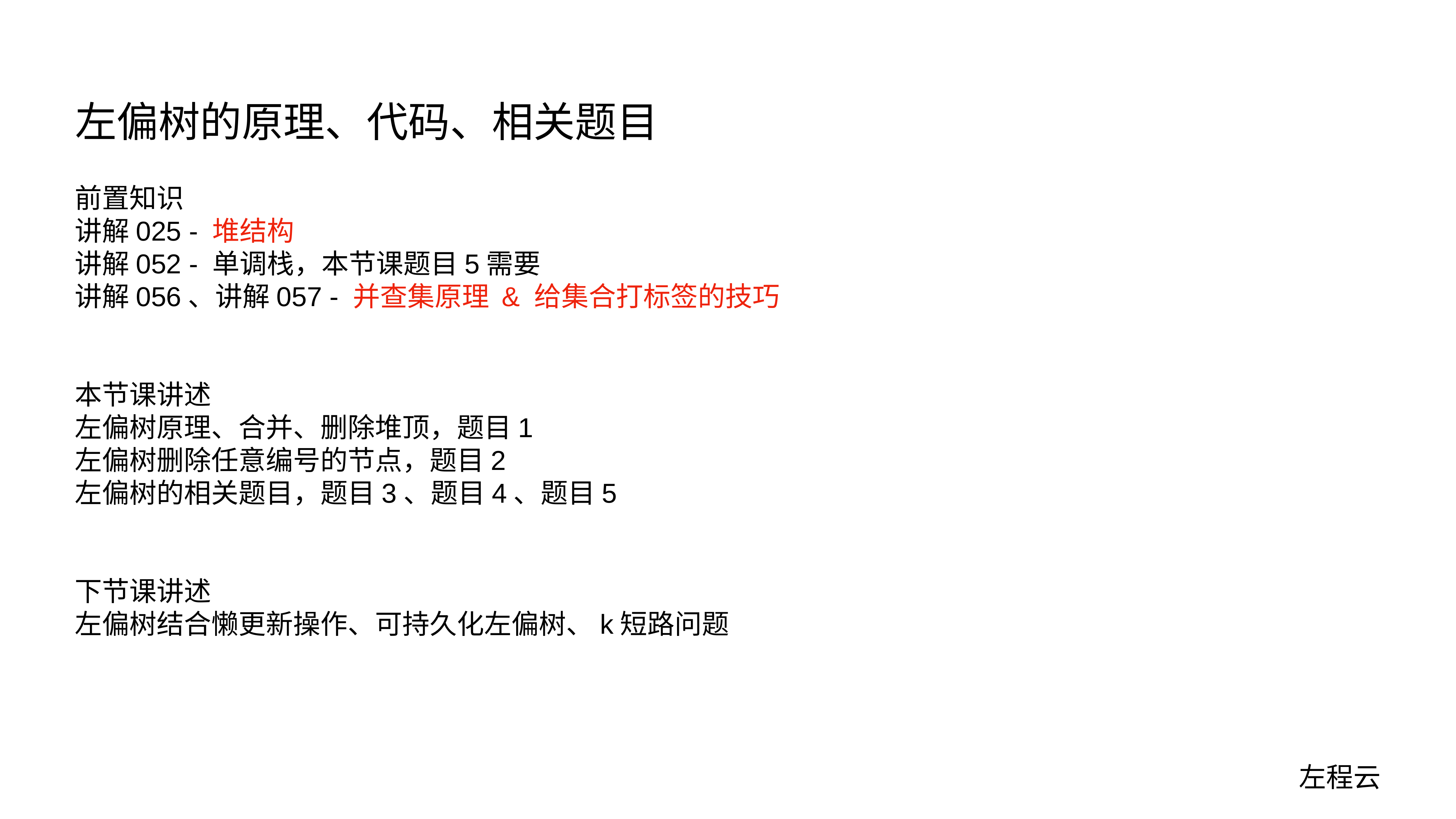

# 左偏树的原理、代码、相关题目
前置知识
讲解025 - 堆结构
讲解052 - 单调栈，本节课题目5需要
讲解056、讲解057 - 并查集原理 & 给集合打标签的技巧

本节课讲述
左偏树原理、合并、删除堆顶，题目1
左偏树删除任意编号的节点，题目2
左偏树的相关题目，题目3、题目4、题目5

下节课讲述
左偏树结合懒更新操作、可持久化左偏树、k短路问题
左程云